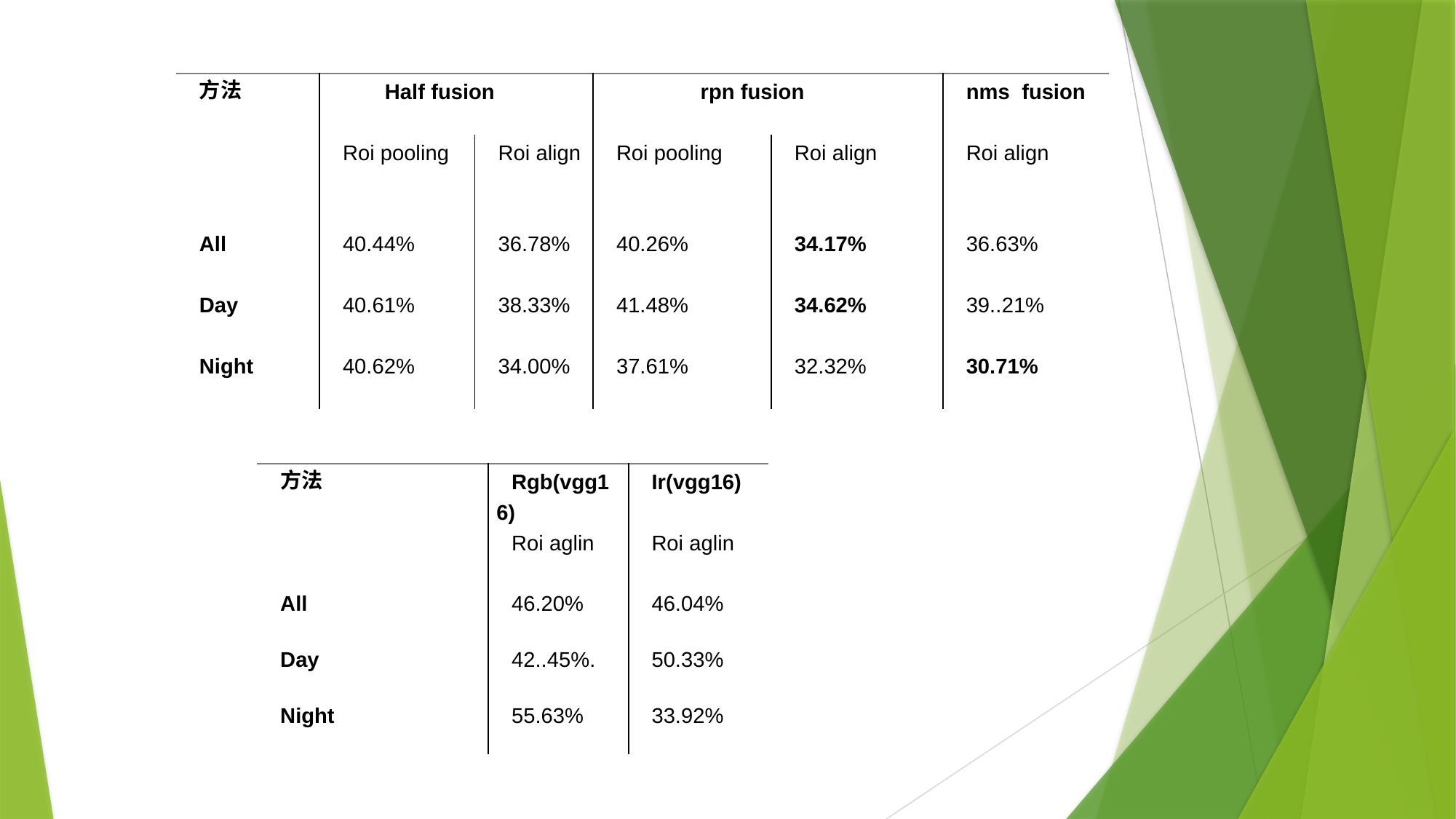

| 方法 | Half fusion |  | rpn fusion |  | nms fusion |
| --- | --- | --- | --- | --- | --- |
|  | Roi pooling | Roi align | Roi pooling | Roi align | Roi align |
| All | 40.44% | 36.78% | 40.26% | 34.17% | 36.63% |
| Day | 40.61% | 38.33% | 41.48% | 34.62% | 39..21% |
| Night | 40.62% | 34.00% | 37.61% | 32.32% | 30.71% |
| 方法 | Rgb(vgg16) | Ir(vgg16) |
| --- | --- | --- |
|  | Roi aglin | Roi aglin |
| All | 46.20% | 46.04% |
| Day | 42..45%. | 50.33% |
| Night | 55.63% | 33.92% |